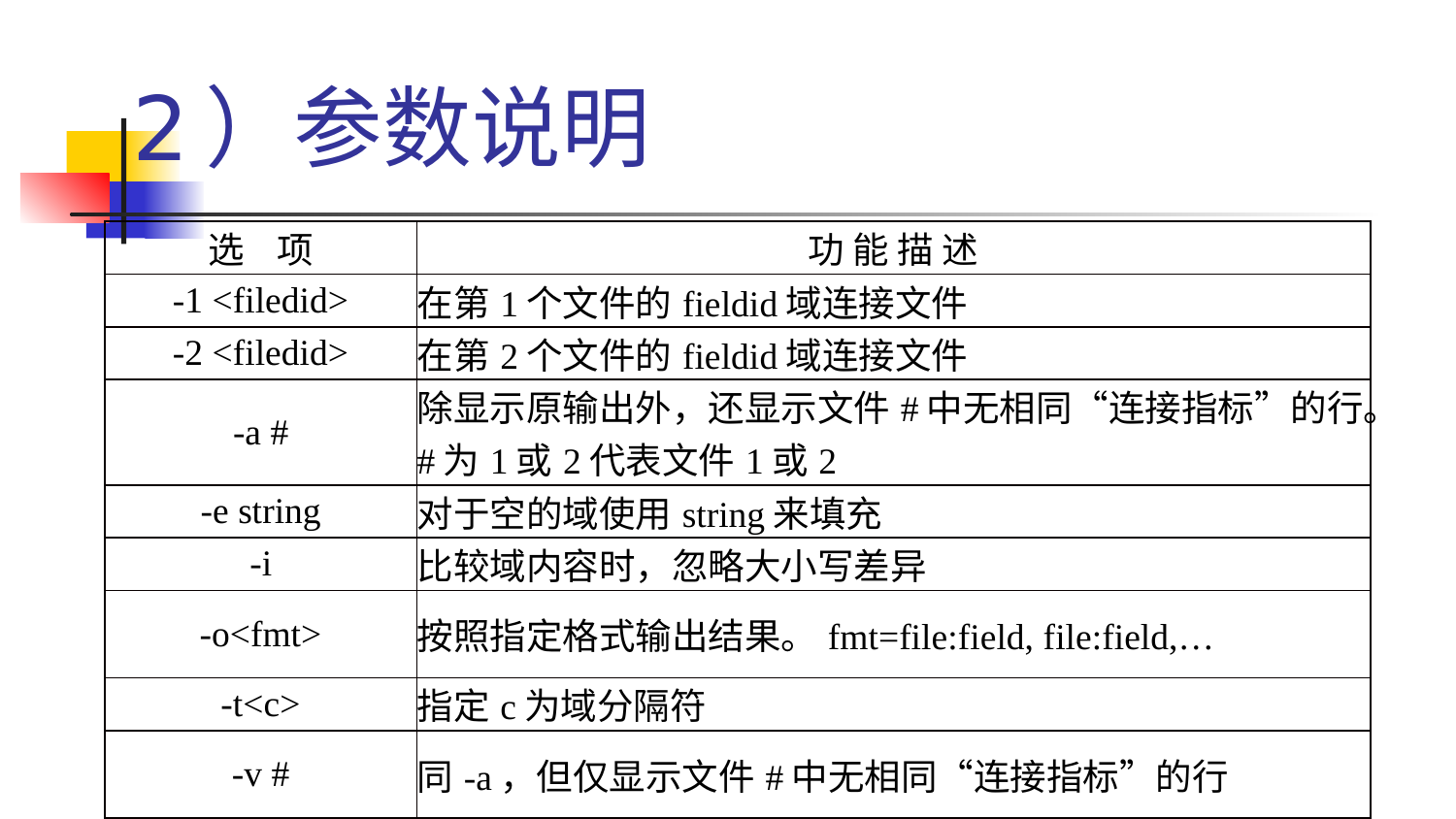

# 2）参数说明

| 选 项 | 功 能 描 述 |
| --- | --- |
| -1 <filedid> | 在第1个文件的fieldid域连接文件 |
| -2 <filedid> | 在第2个文件的fieldid域连接文件 |
| -a # | 除显示原输出外，还显示文件#中无相同“连接指标”的行。#为1或2代表文件1或2 |
| -e string | 对于空的域使用string来填充 |
| -i | 比较域内容时，忽略大小写差异 |
| -o<fmt> | 按照指定格式输出结果。fmt=file:field, file:field,… |
| -t<c> | 指定c为域分隔符 |
| -v # | 同-a，但仅显示文件#中无相同“连接指标”的行 |